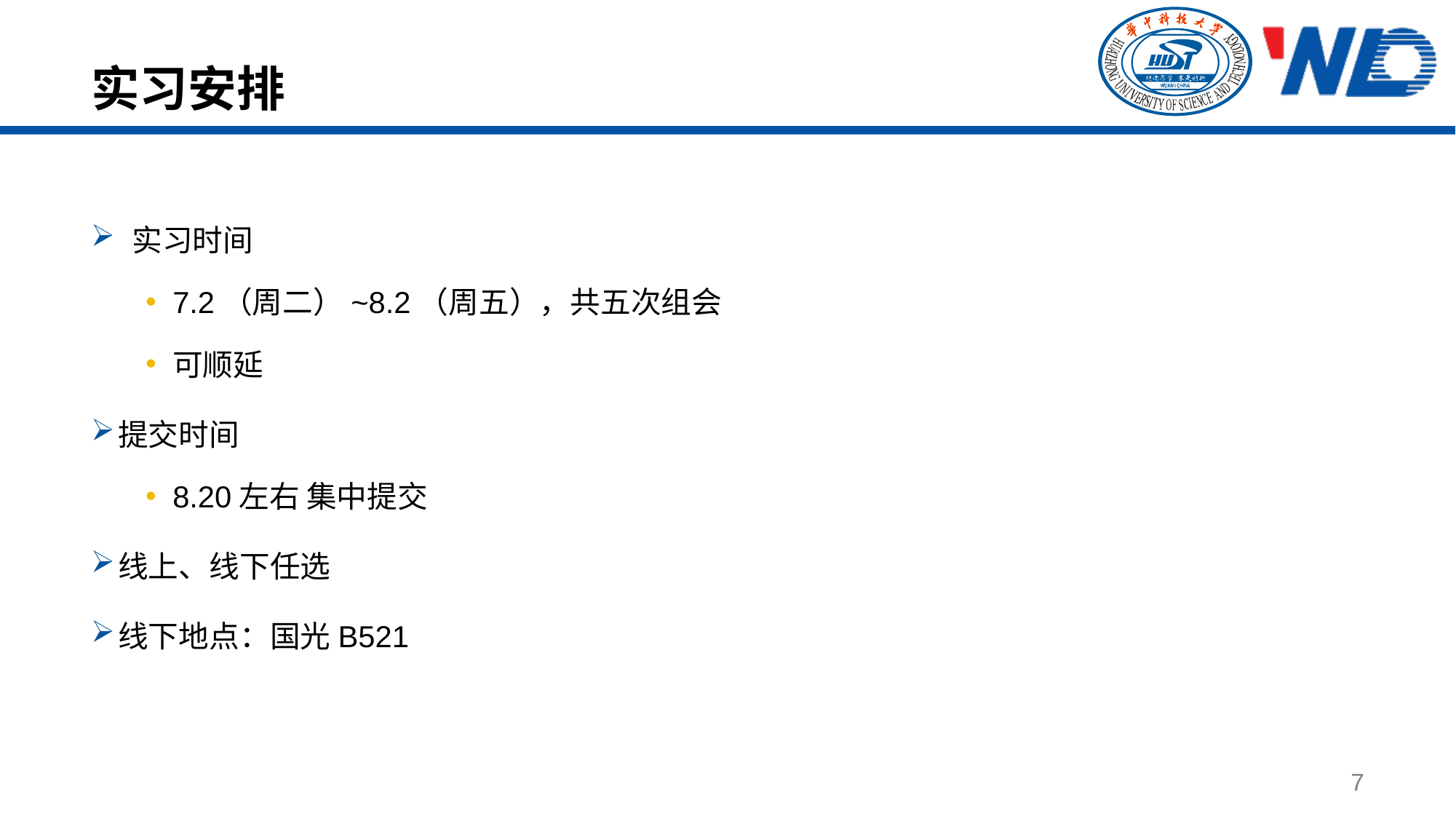

# 实习安排
 实习时间
7.2（周二）~8.2（周五），共五次组会
可顺延
提交时间
8.20左右 集中提交
线上、线下任选
线下地点：国光B521
7